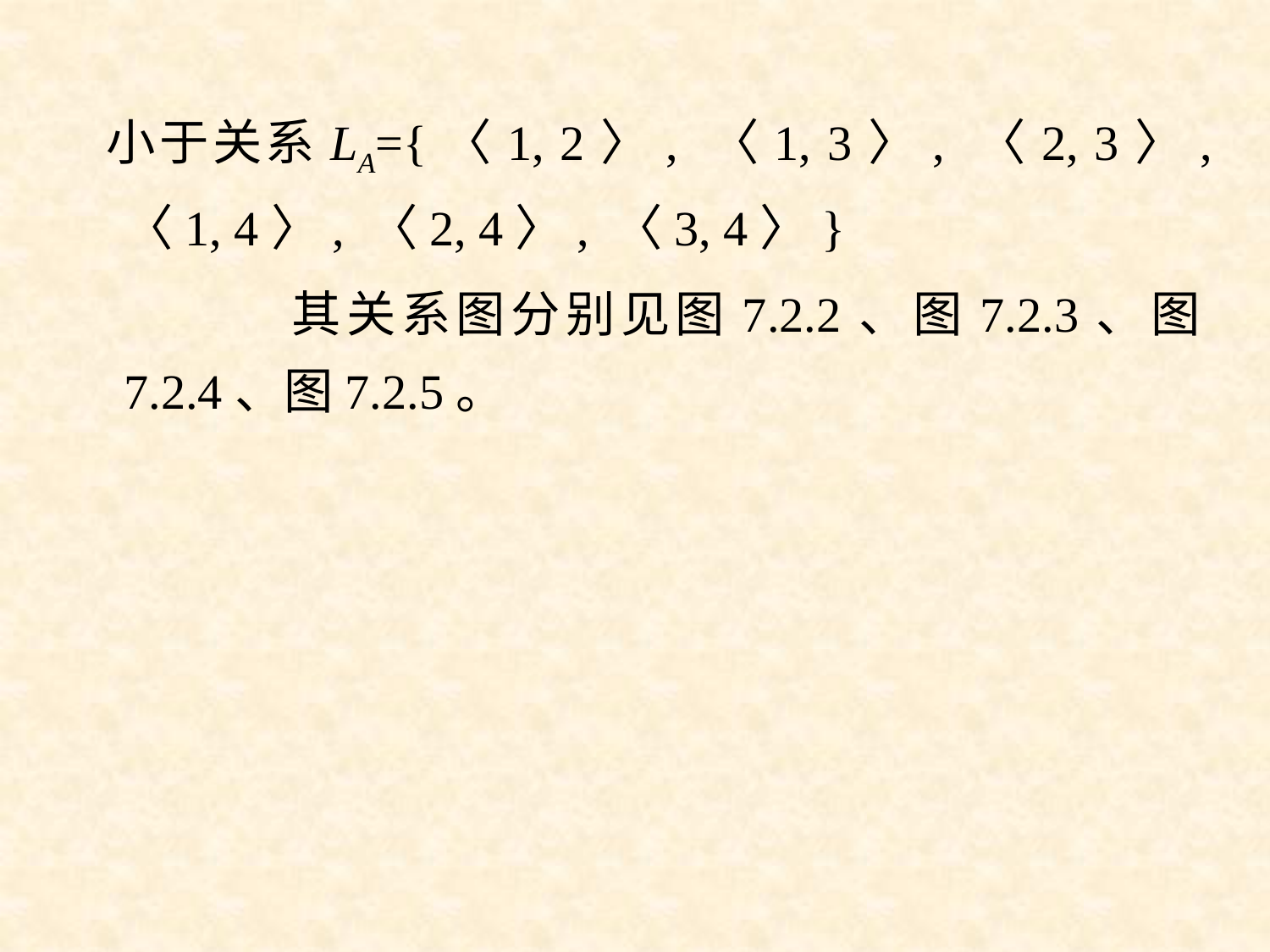

小于关系LA={〈1, 2〉, 〈1, 3〉, 〈2, 3〉, 〈1, 4〉, 〈2, 4〉, 〈3, 4〉}
            其关系图分别见图7.2.2、图7.2.3、图7.2.4、图7.2.5。